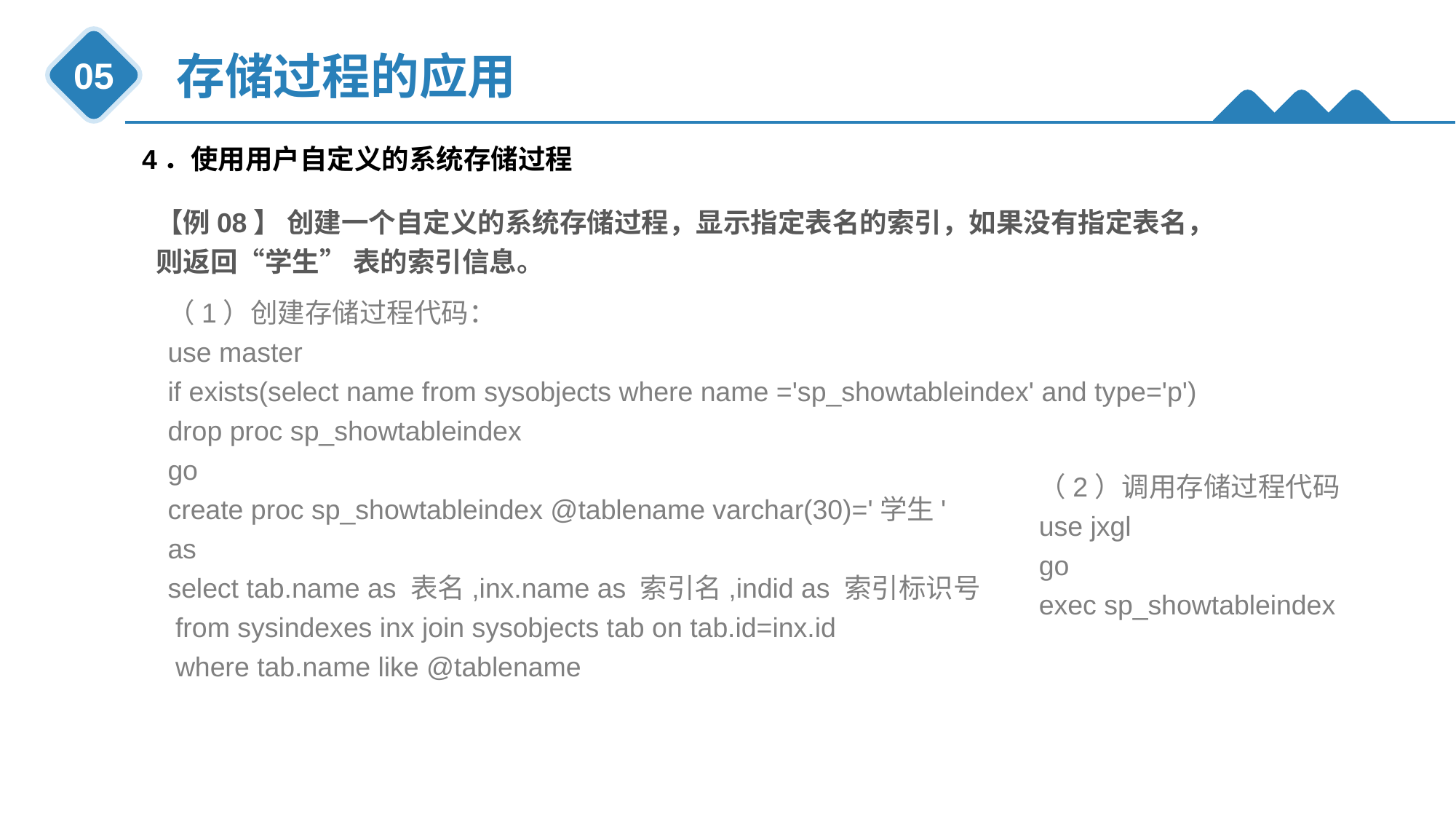

存储过程的应用
05

4．使用用户自定义的系统存储过程
【例08】 创建一个自定义的系统存储过程，显示指定表名的索引，如果没有指定表名，则返回“学生” 表的索引信息。
（1）创建存储过程代码：
use master
if exists(select name from sysobjects where name ='sp_showtableindex' and type='p')
drop proc sp_showtableindex
go
create proc sp_showtableindex @tablename varchar(30)='学生'
as
select tab.name as 表名,inx.name as 索引名,indid as 索引标识号
 from sysindexes inx join sysobjects tab on tab.id=inx.id
 where tab.name like @tablename
（2）调用存储过程代码
use jxgl
go
exec sp_showtableindex